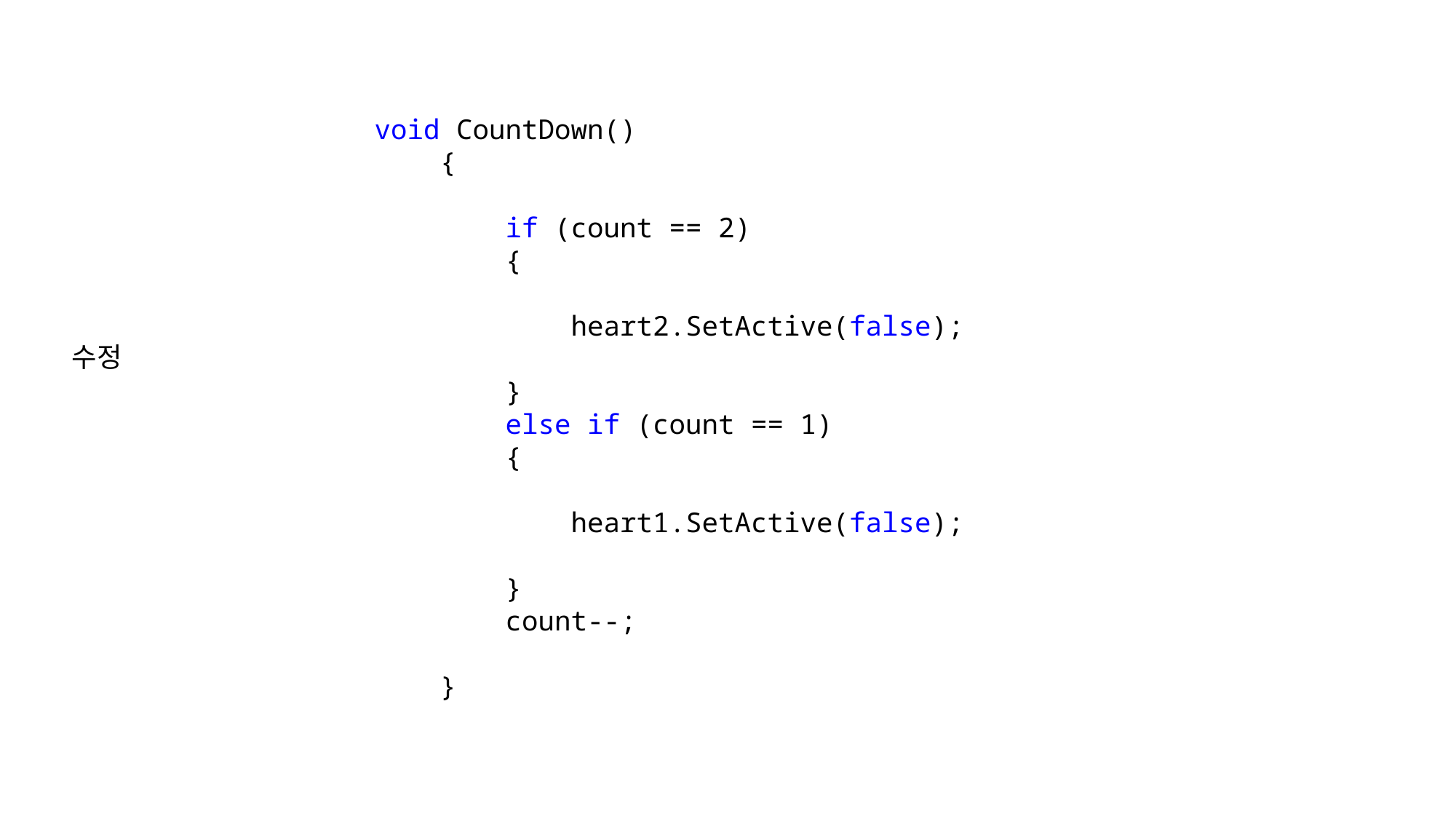

void CountDown()
    {

        if (count == 2)
        {

            heart2.SetActive(false);

        }
        else if (count == 1)
        {

            heart1.SetActive(false);

        }
        count--;

    }
수정